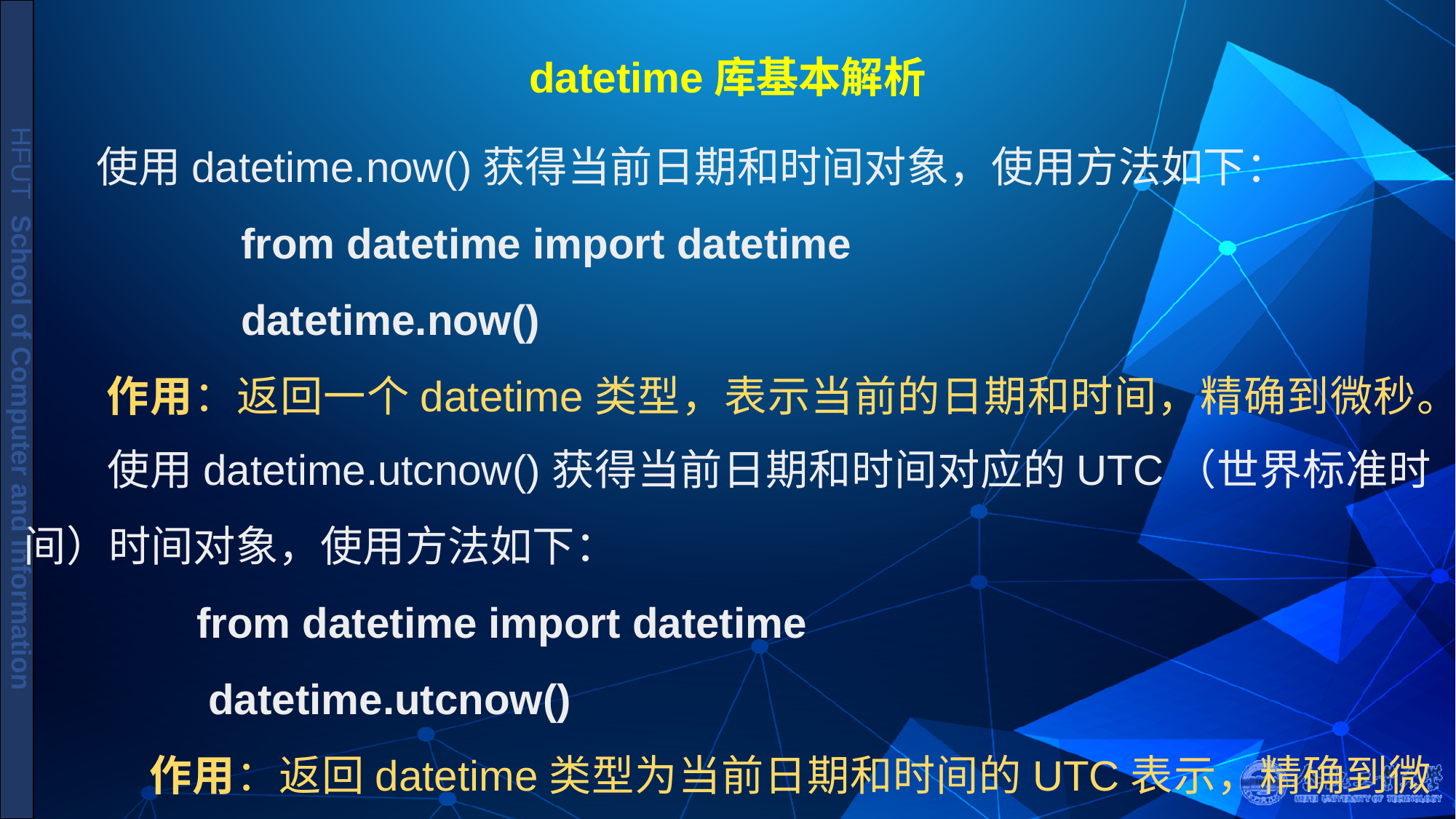

# datetime库基本解析
        使用datetime.now()获得当前日期和时间对象，使用方法如下：
           	 from datetime import datetime
    		 datetime.now()
        作用：返回一个datetime类型，表示当前的日期和时间，精确到微秒。
   使用datetime.utcnow()获得当前日期和时间对应的UTC（世界标准时间）时间对象，使用方法如下：
           from datetime import datetime
            datetime.utcnow()
       作用：返回datetime类型为当前日期和时间的UTC表示，精确到微秒。